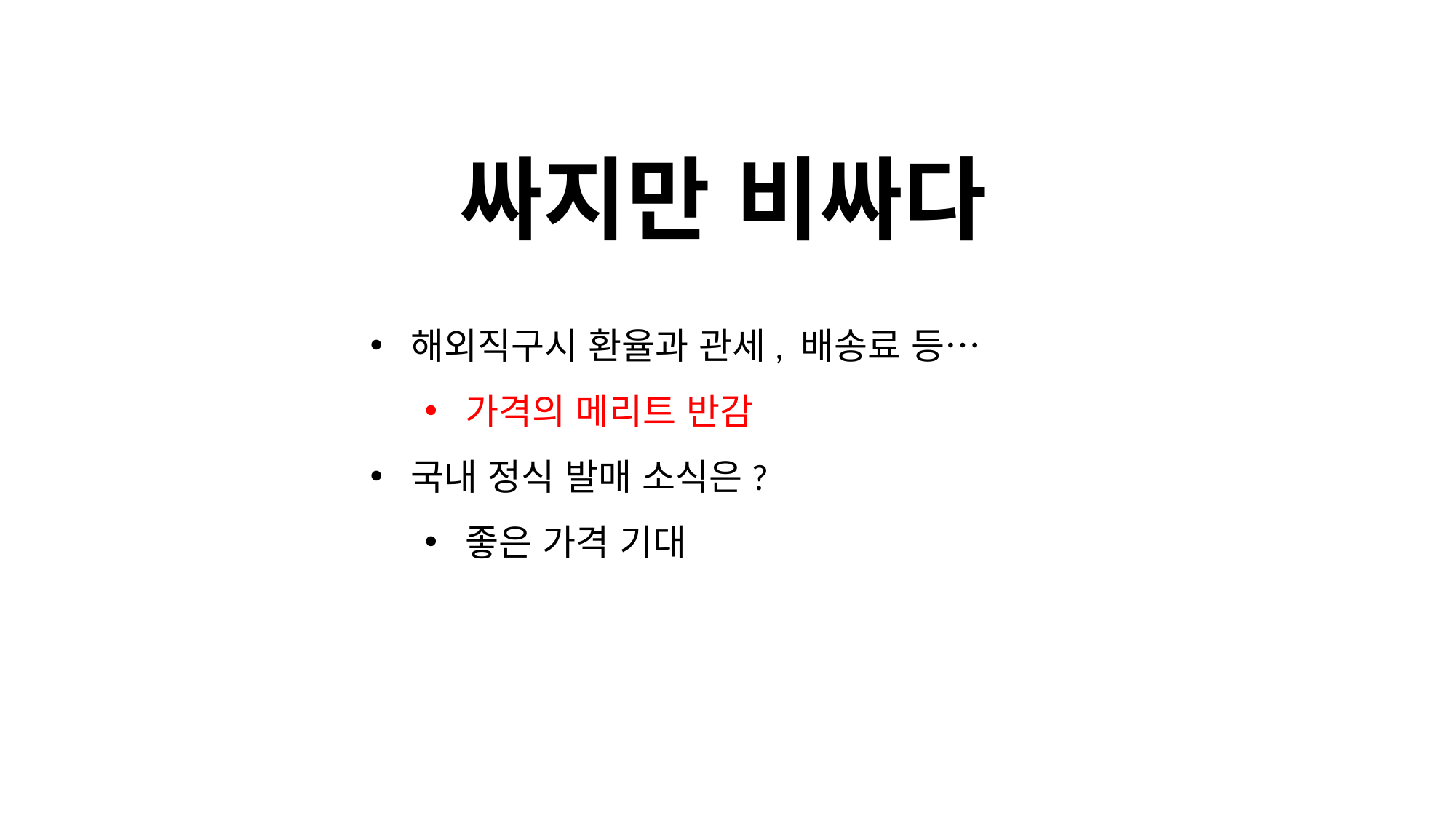

싸지만 비싸다
해외직구시 환율과 관세, 배송료 등…
가격의 메리트 반감
국내 정식 발매 소식은?
좋은 가격 기대